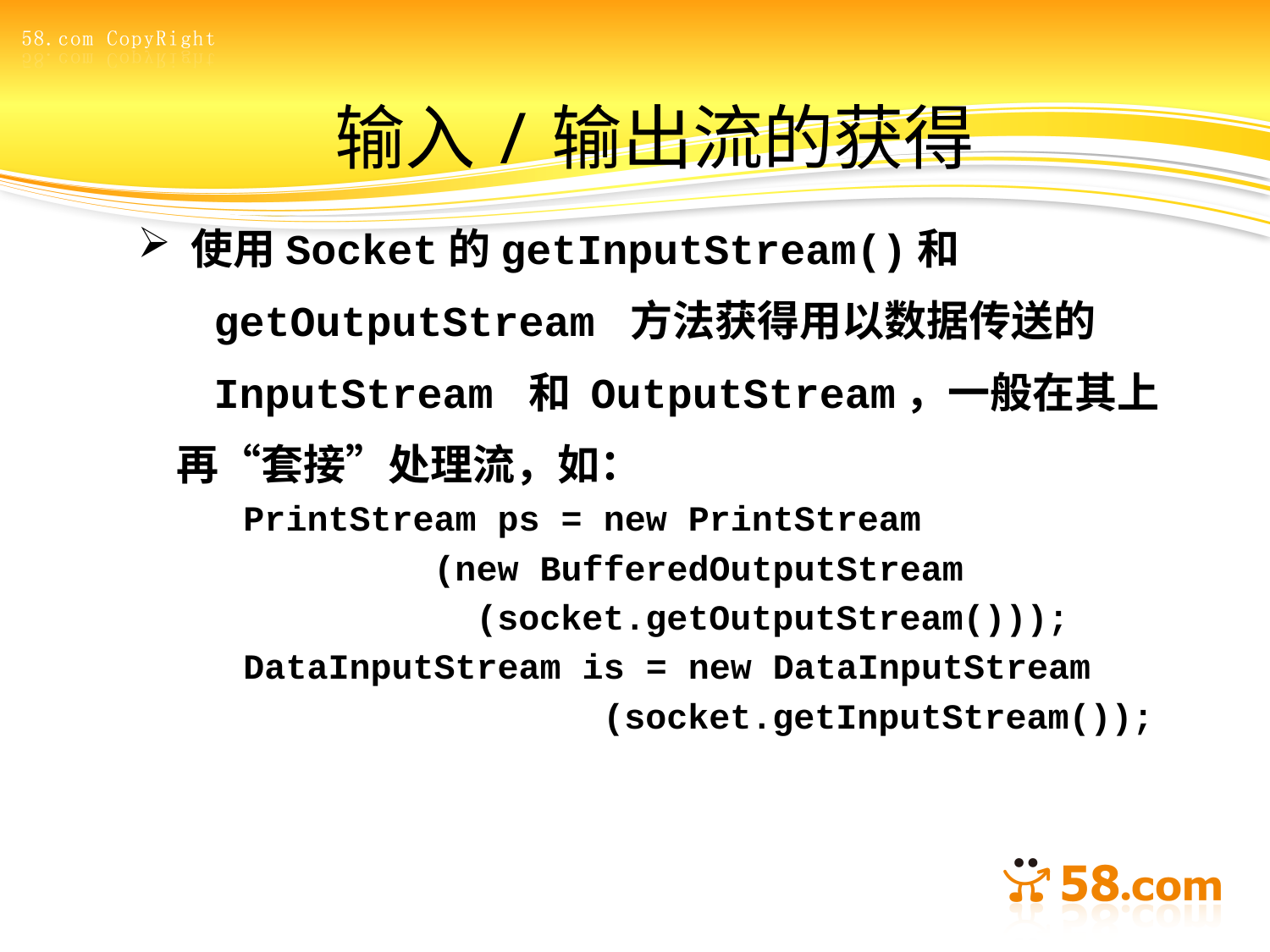

# 输入/输出流的获得
 使用Socket的getInputStream()和
   getOutputStream 方法获得用以数据传送的
   InputStream 和 OutputStream，一般在其上
   再“套接”处理流，如：
     PrintStream ps = new PrintStream
              (new BufferedOutputStream
                (socket.getOutputStream()));
     DataInputStream is = new DataInputStream
                      (socket.getInputStream());